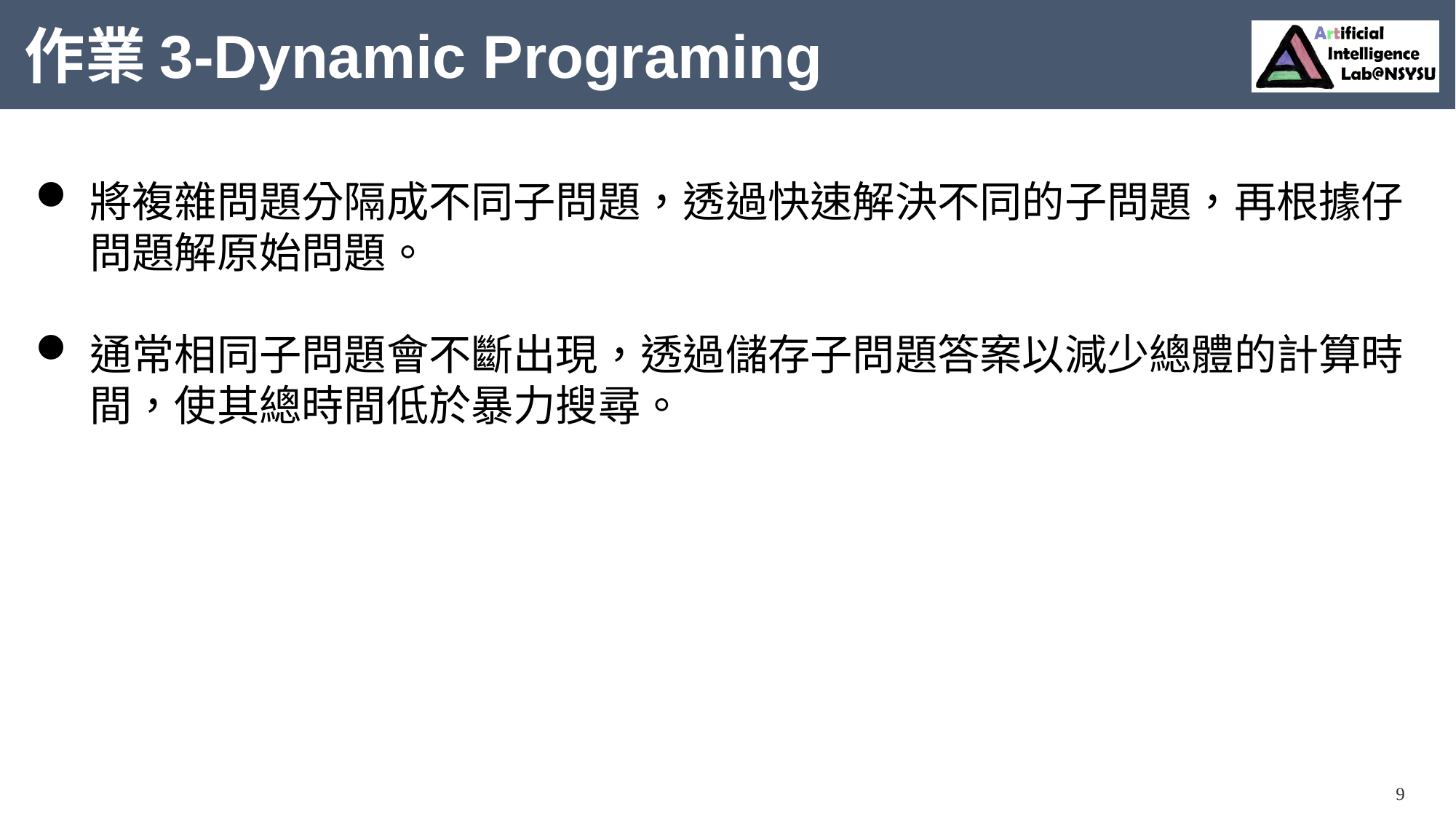

# 作業3-Dynamic Programing

將複雜問題分隔成不同子問題，透過快速解決不同的子問題，再根據仔問題解原始問題。

通常相同子問題會不斷出現，透過儲存子問題答案以減少總體的計算時間，使其總時間低於暴力搜尋。

9